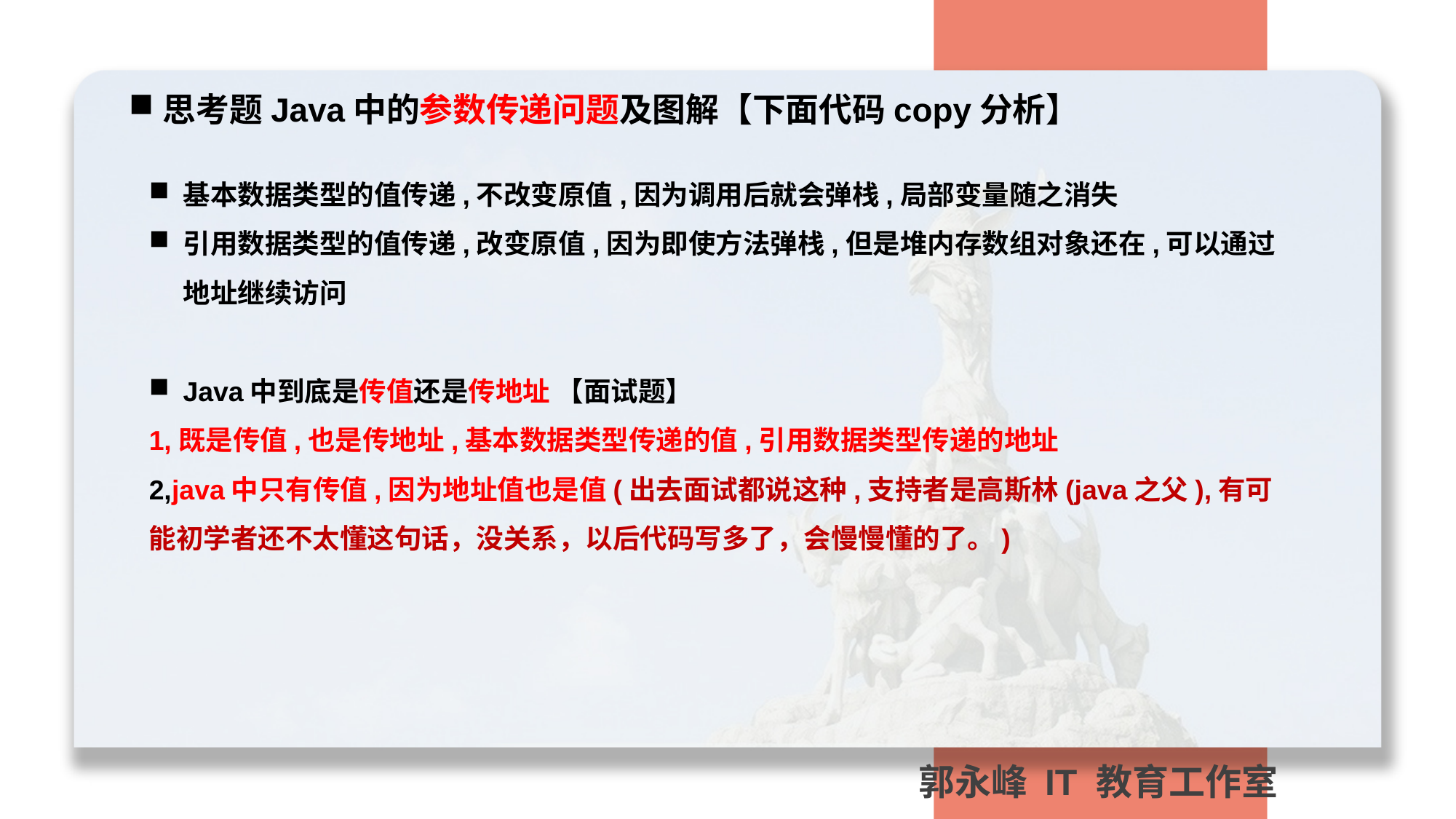

思考题Java中的参数传递问题及图解【下面代码copy分析】
基本数据类型的值传递,不改变原值,因为调用后就会弹栈,局部变量随之消失
引用数据类型的值传递,改变原值,因为即使方法弹栈,但是堆内存数组对象还在,可以通过地址继续访问

Java中到底是传值还是传地址 【面试题】
1,既是传值,也是传地址,基本数据类型传递的值,引用数据类型传递的地址
2,java中只有传值,因为地址值也是值(出去面试都说这种,支持者是高斯林(java之父),有可能初学者还不太懂这句话，没关系，以后代码写多了，会慢慢懂的了。)